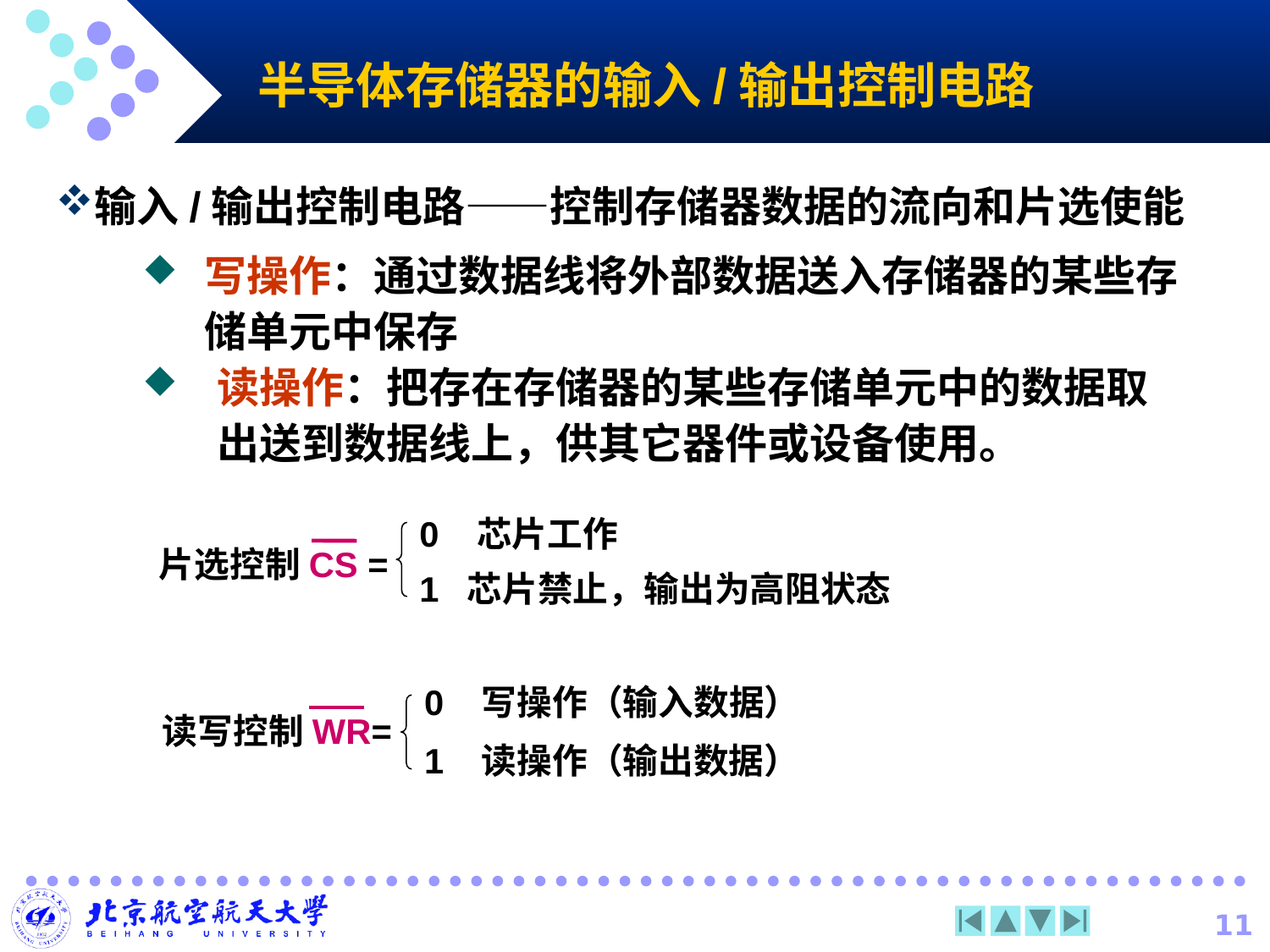

# 半导体存储器的输入/输出控制电路
输入/输出控制电路——控制存储器数据的流向和片选使能
写操作：通过数据线将外部数据送入存储器的某些存储单元中保存
读操作：把存在存储器的某些存储单元中的数据取出送到数据线上，供其它器件或设备使用。
0   芯片工作

1  芯片禁止，输出为高阻状态
片选控制CS =
0   写操作（输入数据）

1   读操作（输出数据）
读写控制WR=
11